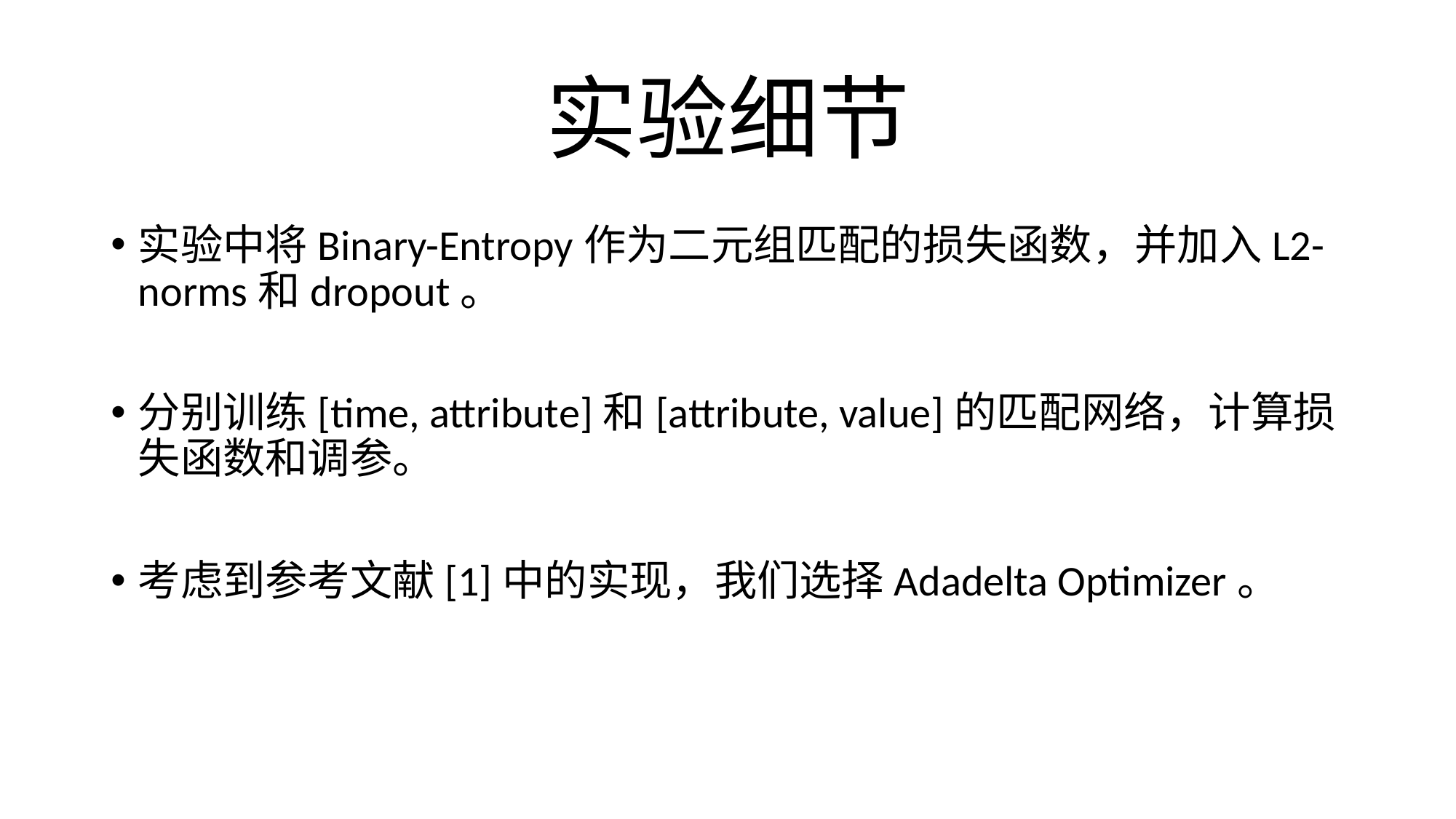

# 实验细节
实验中将Binary-Entropy作为二元组匹配的损失函数，并加入L2-norms和dropout。

分别训练[time, attribute]和[attribute, value]的匹配网络，计算损失函数和调参。

考虑到参考文献[1]中的实现，我们选择Adadelta Optimizer。